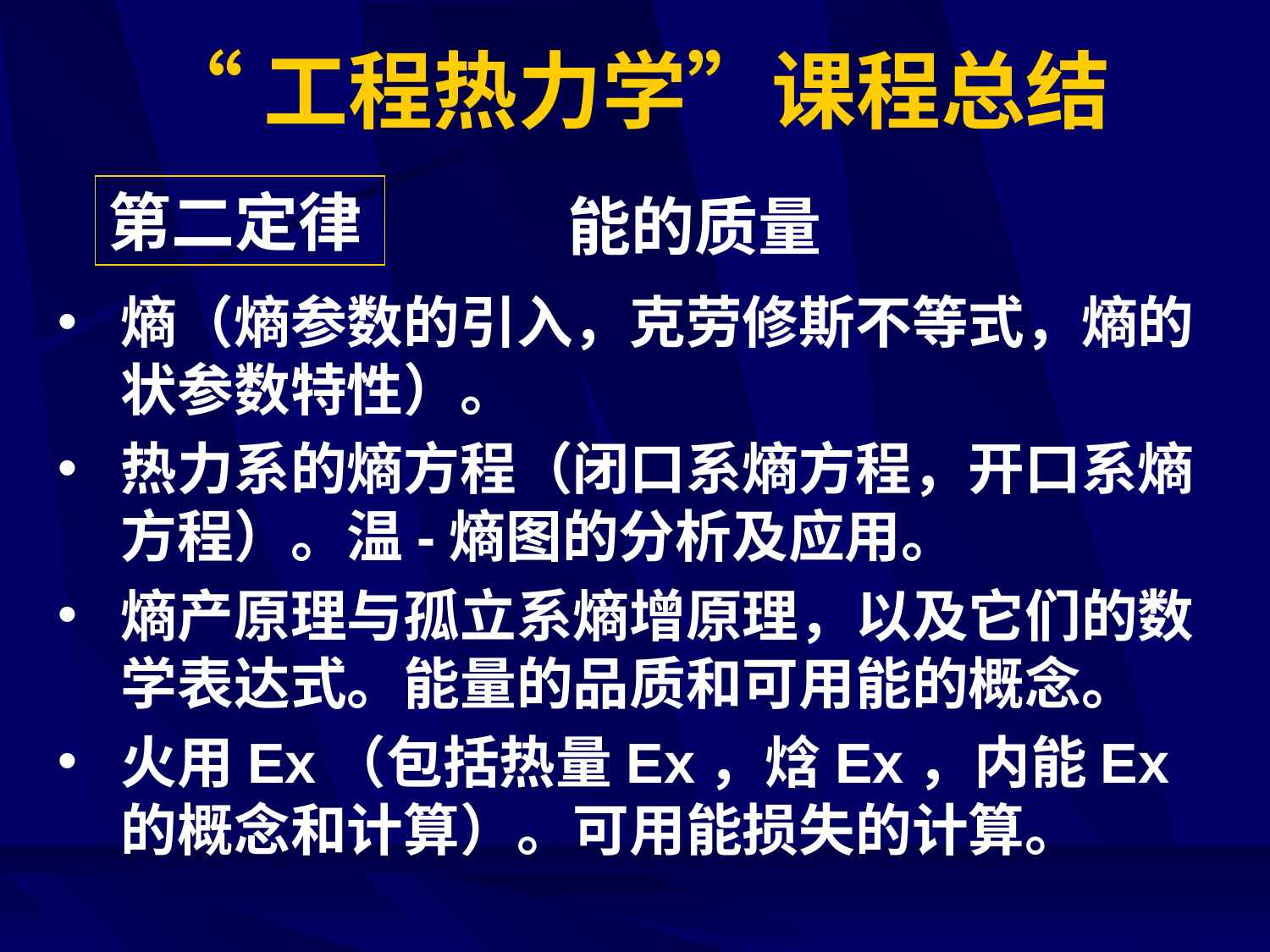

“工程热力学”课程总结
第二定律
能的质量
熵（熵参数的引入，克劳修斯不等式，熵的状参数特性）。
热力系的熵方程（闭口系熵方程，开口系熵方程）。温-熵图的分析及应用。
熵产原理与孤立系熵增原理，以及它们的数学表达式。能量的品质和可用能的概念。
火用Ex（包括热量Ex，焓Ex，内能Ex的概念和计算）。可用能损失的计算。